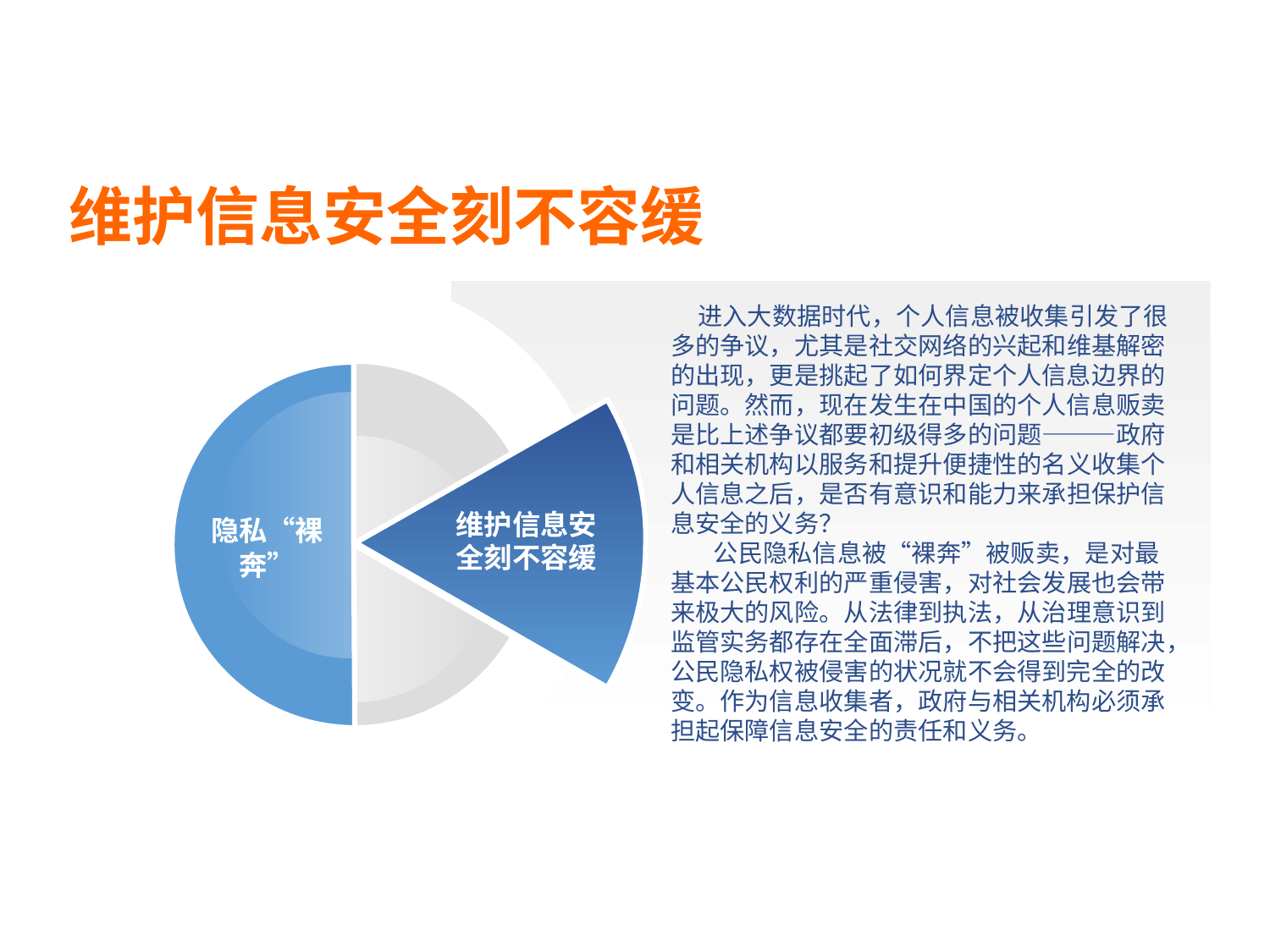

# 维护信息安全刻不容缓

               进入大数据时代，个人信息被收集引发了很多的争议，尤其是社交网络的兴起和维基解密的出现，更是挑起了如何界定个人信息边界的问题。然而，现在发生在中国的个人信息贩卖是比上述争议都要初级得多的问题———政府和相关机构以服务和提升便捷性的名义收集个人信息之后，是否有意识和能力来承担保护信息安全的义务？
全            公民隐私信息被“裸奔”被贩卖，是对最基本公民权利的严重侵害，对社会发展也会带来极大的风险。从法律到执法，从治理意识到监管实务都存在全面滞后，不把这些问题解决，公民隐私权被侵害的状况就不会得到完全的改变。作为信息收集者，政府与相关机构必须承担起保障信息安全的责任和义务。

维护信息安全刻不容缓
隐私“裸奔”

此处添加内容